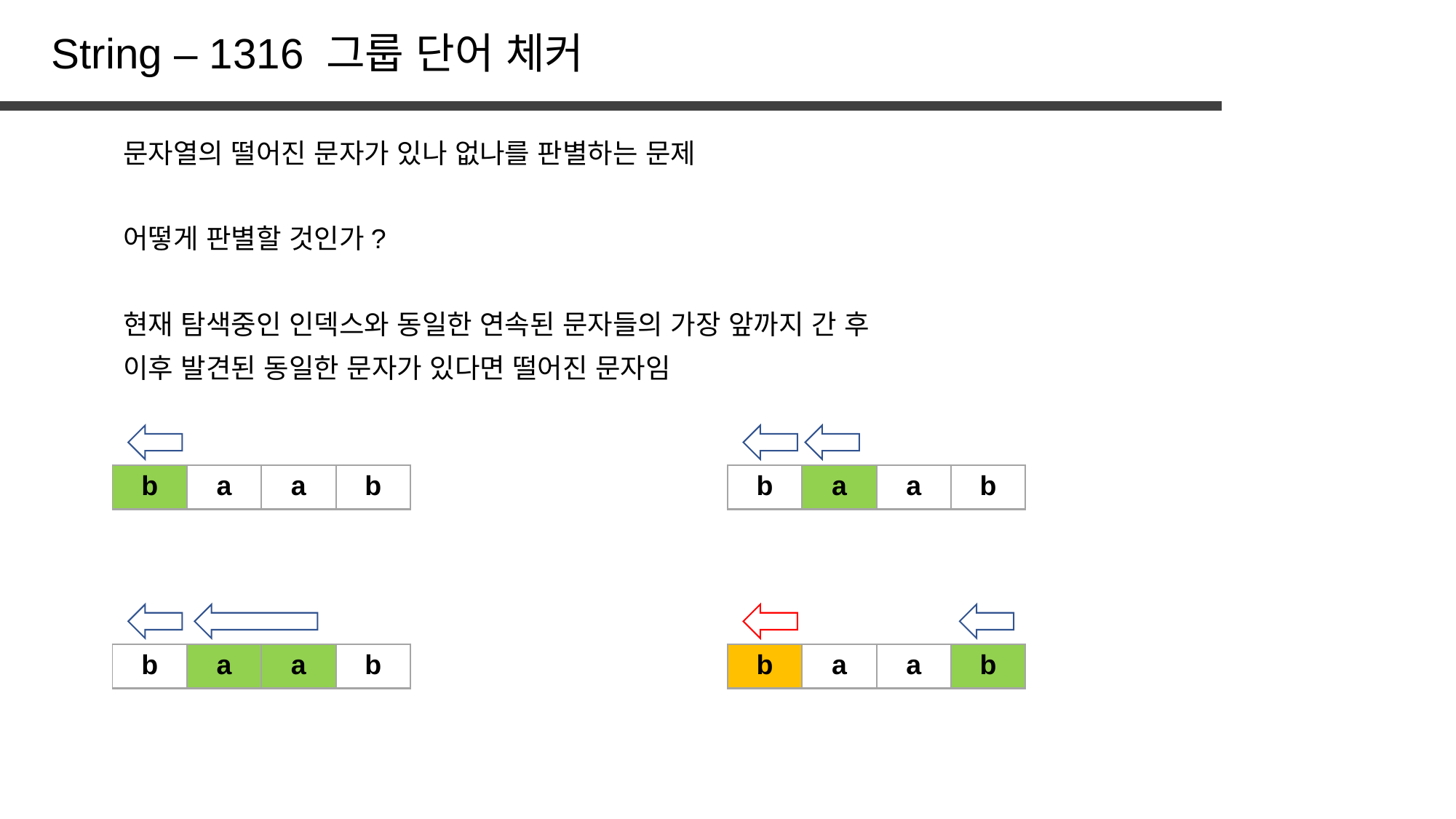

String – 1316 그룹 단어 체커
문자열의 떨어진 문자가 있나 없나를 판별하는 문제
어떻게 판별할 것인가?
현재 탐색중인 인덱스와 동일한 연속된 문자들의 가장 앞까지 간 후
이후 발견된 동일한 문자가 있다면 떨어진 문자임

| b | a | a | b |
| --- | --- | --- | --- |
| b | a | a | b |
| --- | --- | --- | --- |

| b | a | a | b |
| --- | --- | --- | --- |
| b | a | a | b |
| --- | --- | --- | --- |